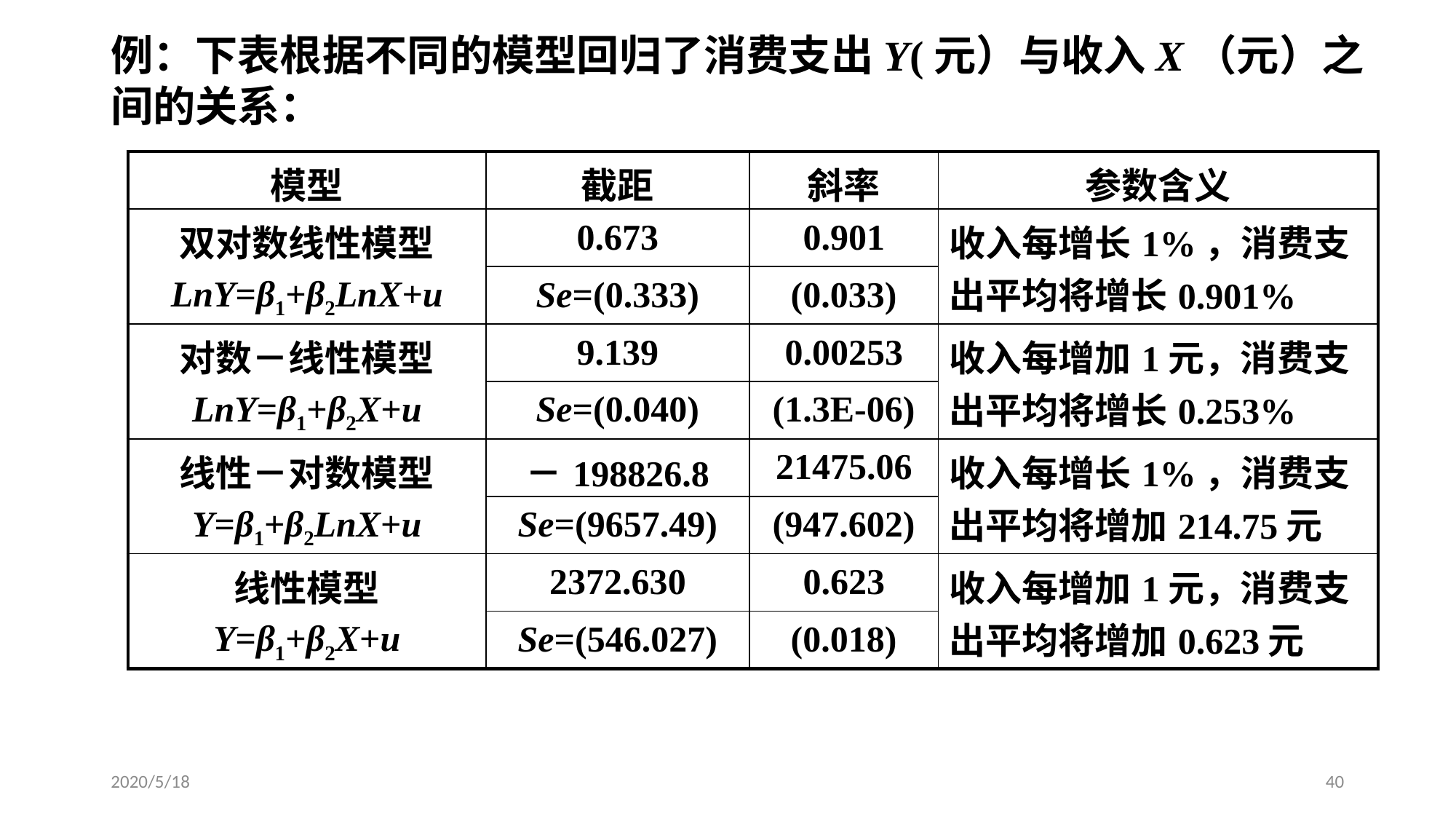

例：下表根据不同的模型回归了消费支出Y(元）与收入X（元）之间的关系：
| 模型 | 截距 | 斜率 | 参数含义 |
| --- | --- | --- | --- |
| 双对数线性模型 LnY=β1+β2LnX+u | 0.673 | 0.901 | 收入每增长1%，消费支出平均将增长0.901% |
|  | Se=(0.333) | (0.033) |  |
| 对数－线性模型 LnY=β1+β2X+u | 9.139 | 0.00253 | 收入每增加1元，消费支出平均将增长0.253% |
|  | Se=(0.040) | (1.3E-06) |  |
| 线性－对数模型 Y=β1+β2LnX+u | －198826.8 | 21475.06 | 收入每增长1%，消费支出平均将增加214.75元 |
|  | Se=(9657.49) | (947.602) |  |
| 线性模型 Y=β1+β2X+u | 2372.630 | 0.623 | 收入每增加1元，消费支出平均将增加0.623元 |
|  | Se=(546.027) | (0.018) |  |
2020/5/18
40